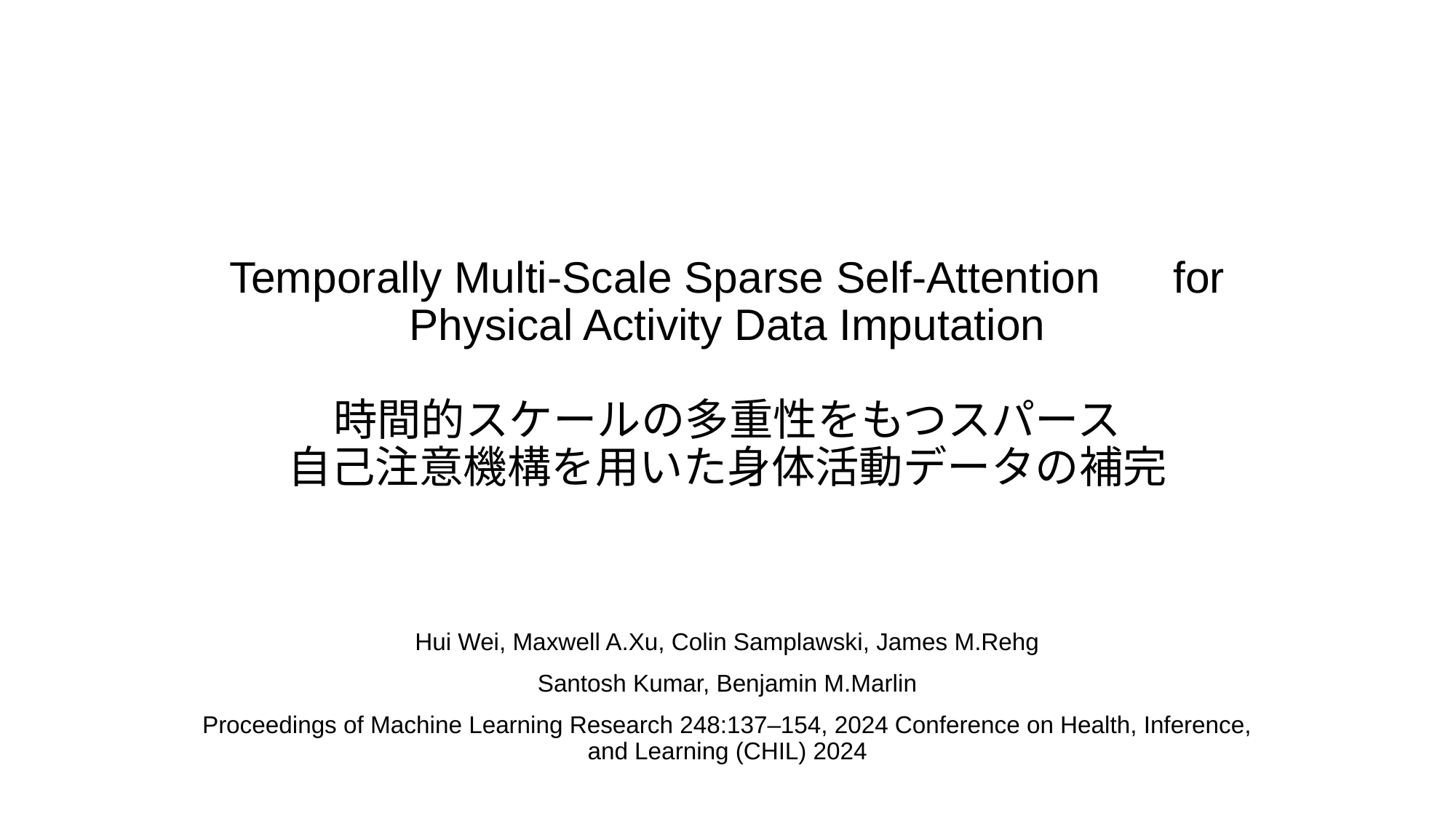

# Temporally Multi-Scale Sparse Self-Attention      for Physical Activity Data Imputation 時間的スケールの多重性をもつスパース 自己注意機構を用いた身体活動データの補完
Hui Wei, Maxwell A.Xu, Colin Samplawski, James M.Rehg
Santosh Kumar, Benjamin M.Marlin
Proceedings of Machine Learning Research 248:137–154, 2024 Conference on Health, Inference, and Learning (CHIL) 2024